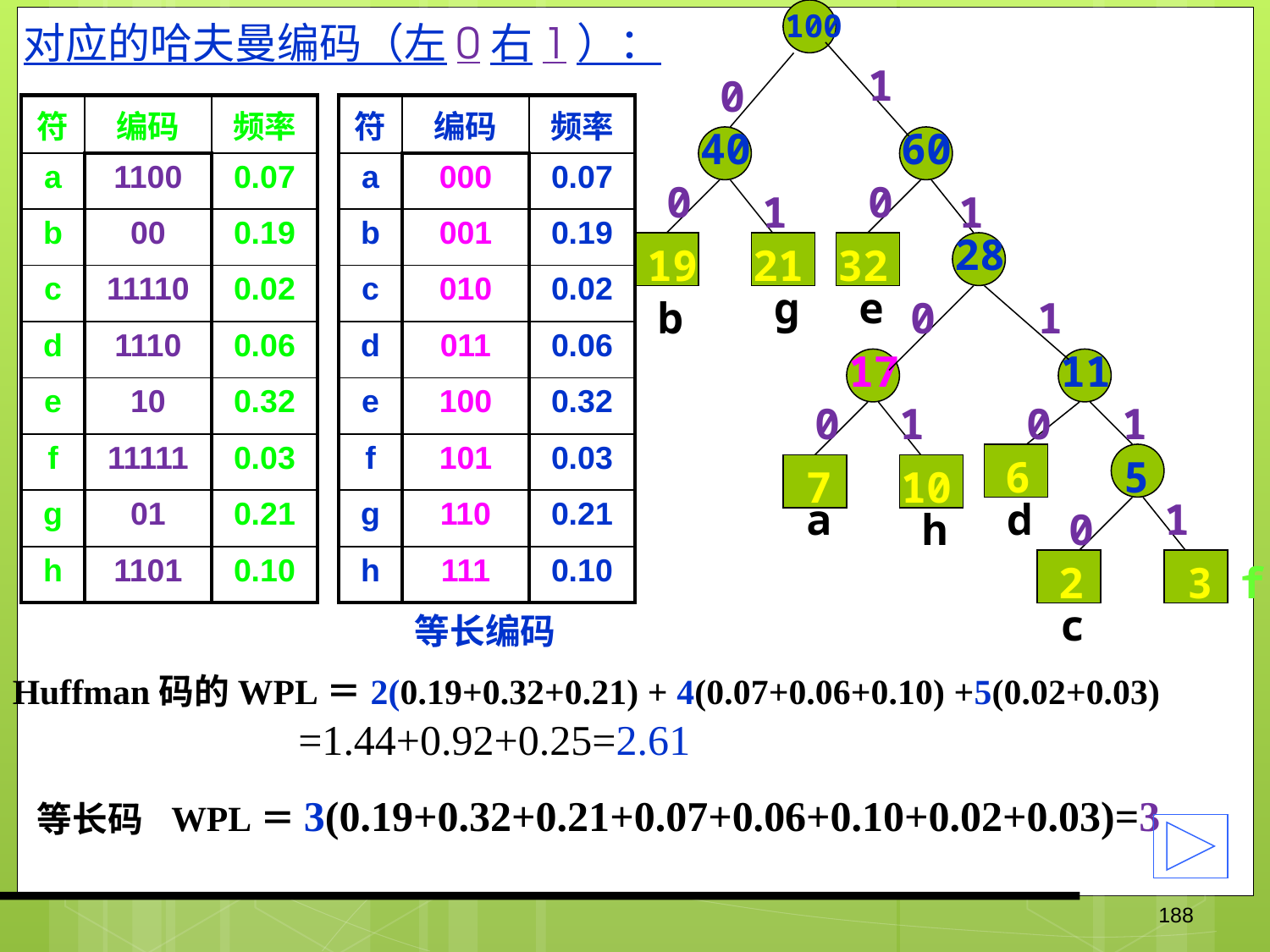

对应的哈夫曼编码（左0右1）：
100

40

19
21

60

28
32

g
e
b
a
d
h
f
c
17
11

7
10

6

2

3
5
1
0
0
0
1
1
0
1
1
0
1
1
0
0
| 符 | 编码 | 频率 |
| --- | --- | --- |
| a |  | 0.07 |
| b |  | 0.19 |
| c |  | 0.02 |
| d |  | 0.06 |
| e |  | 0.32 |
| f |  | 0.03 |
| g |  | 0.21 |
| h |  | 0.10 |
| 符 | 编码 | 频率 |
| --- | --- | --- |
| a |  | 0.07 |
| b |  | 0.19 |
| c |  | 0.02 |
| d |  | 0.06 |
| e |  | 0.32 |
| f |  | 0.03 |
| g |  | 0.21 |
| h |  | 0.10 |
| 1100 |
| --- |
| 00 |
| 11110 |
| 1110 |
| 10 |
| 11111 |
| 01 |
| 1101 |
| 000 |
| --- |
| 001 |
| 010 |
| 011 |
| 100 |
| 101 |
| 110 |
| 111 |
等长编码
Huffman码的WPL＝2(0.19+0.32+0.21) + 4(0.07+0.06+0.10) +5(0.02+0.03)
                           =1.44+0.92+0.25=2.61
WPL＝3(0.19+0.32+0.21+0.07+0.06+0.10+0.02+0.03)=3
等长码

188